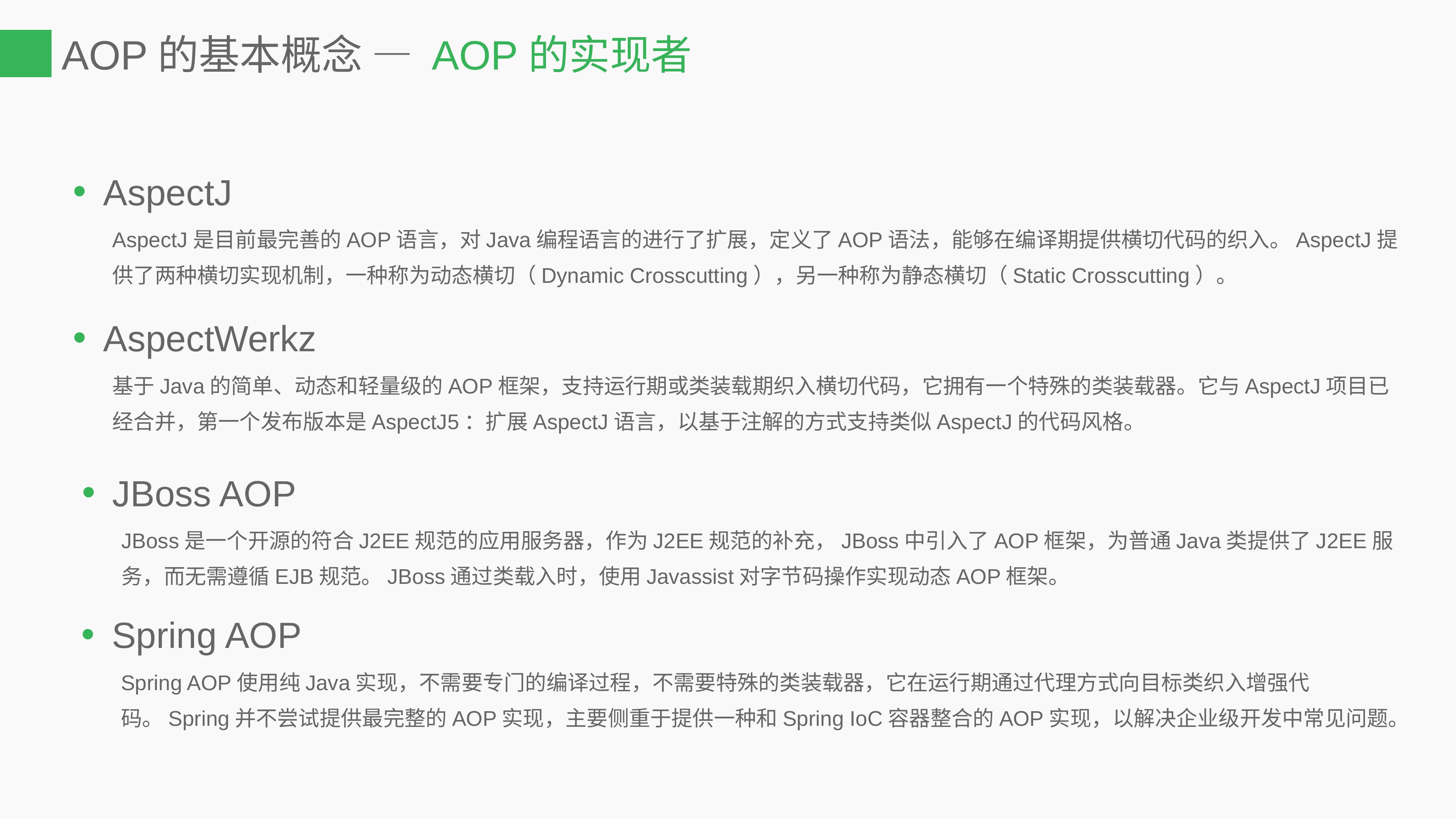

# AOP的基本概念 — AOP的实现者
AspectJ

AspectJ是目前最完善的AOP语言，对Java编程语言的进行了扩展，定义了AOP语法，能够在编译期提供横切代码的织入。AspectJ提供了两种横切实现机制，一种称为动态横切（Dynamic Crosscutting），另一种称为静态横切（Static Crosscutting）。
AspectWerkz

基于Java的简单、动态和轻量级的AOP框架，支持运行期或类装载期织入横切代码，它拥有一个特殊的类装载器。它与AspectJ项目已经合并，第一个发布版本是AspectJ5：扩展AspectJ语言，以基于注解的方式支持类似AspectJ的代码风格。
JBoss AOP

JBoss是一个开源的符合J2EE规范的应用服务器，作为J2EE规范的补充，JBoss中引入了AOP框架，为普通Java类提供了J2EE服务，而无需遵循EJB规范。JBoss通过类载入时，使用Javassist对字节码操作实现动态AOP框架。
Spring AOP

Spring AOP使用纯Java实现，不需要专门的编译过程，不需要特殊的类装载器，它在运行期通过代理方式向目标类织入增强代码。Spring并不尝试提供最完整的AOP实现，主要侧重于提供一种和Spring IoC容器整合的AOP实现，以解决企业级开发中常见问题。